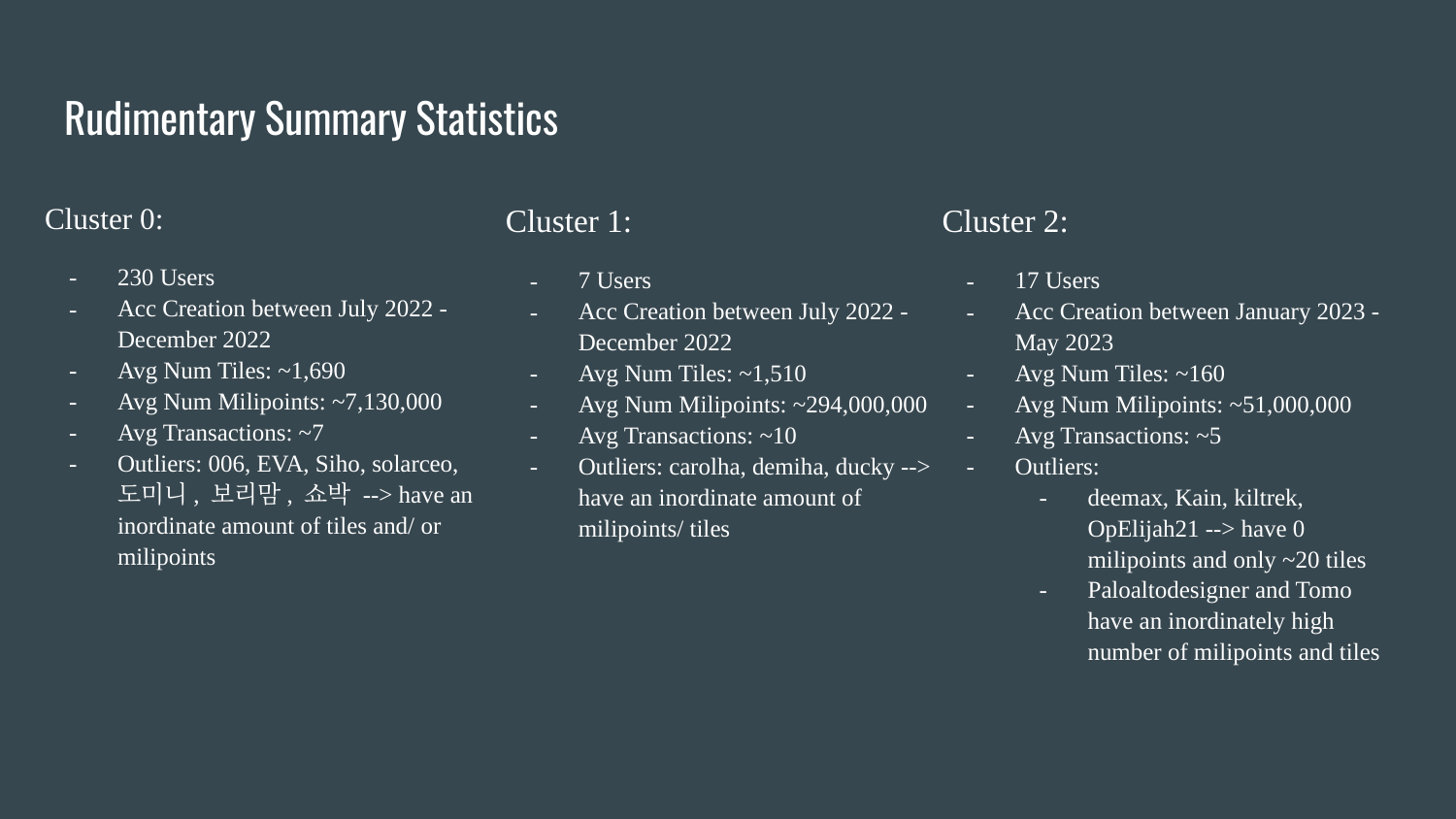

# Rudimentary Summary Statistics
Cluster 0:
230 Users
Acc Creation between July 2022 - December 2022
Avg Num Tiles: ~1,690
Avg Num Milipoints: ~7,130,000
Avg Transactions: ~7
Outliers: 006, EVA, Siho, solarceo, 도미니, 보리맘, 쇼박 --> have an inordinate amount of tiles and/ or milipoints
Cluster 1:
7 Users
Acc Creation between July 2022 - December 2022
Avg Num Tiles: ~1,510
Avg Num Milipoints: ~294,000,000
Avg Transactions: ~10
Outliers: carolha, demiha, ducky --> have an inordinate amount of milipoints/ tiles
Cluster 2:
17 Users
Acc Creation between January 2023 - May 2023
Avg Num Tiles: ~160
Avg Num Milipoints: ~51,000,000
Avg Transactions: ~5
Outliers:
deemax, Kain, kiltrek, OpElijah21 --> have 0 milipoints and only ~20 tiles
Paloaltodesigner and Tomo have an inordinately high number of milipoints and tiles